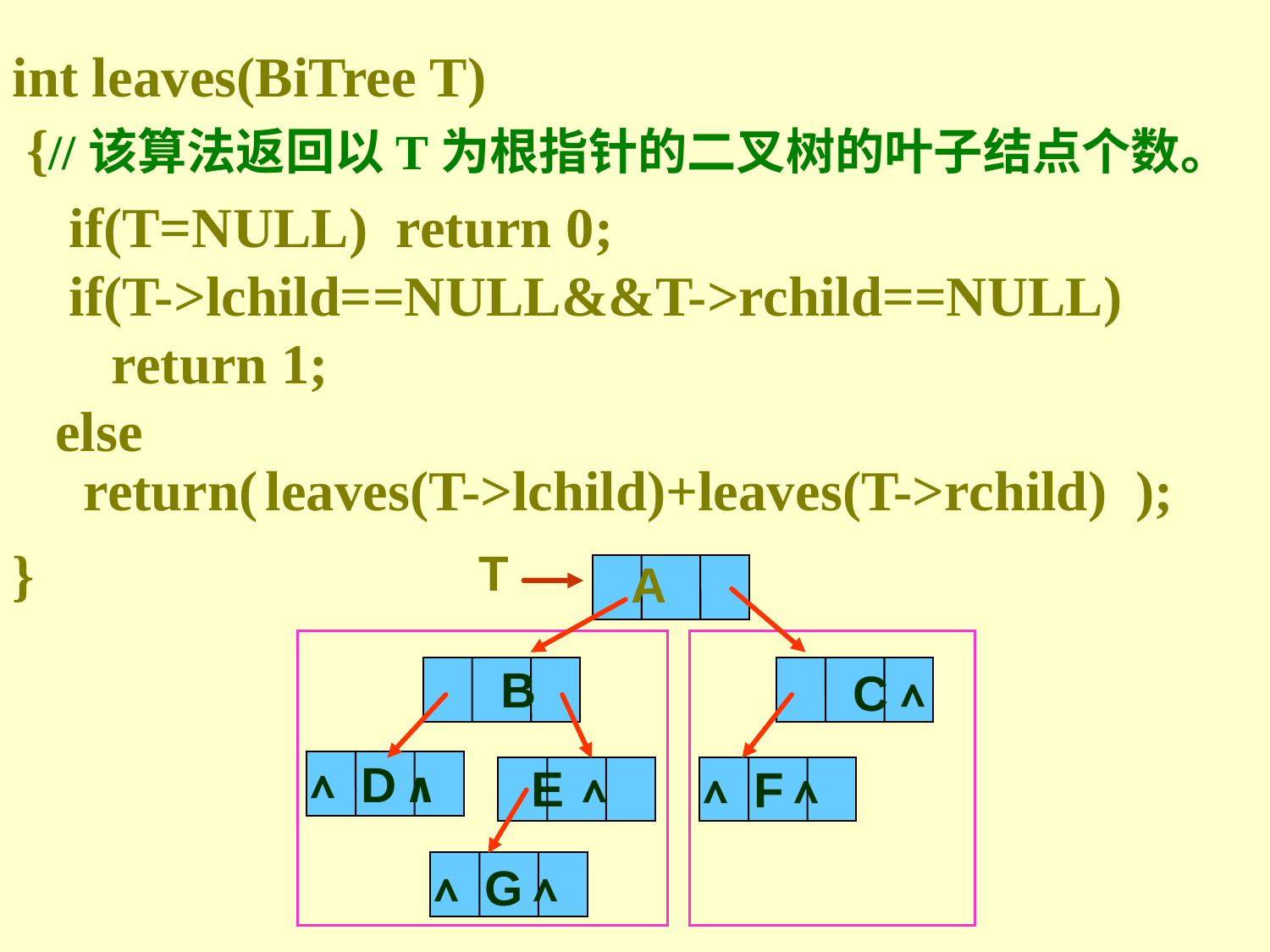

int leaves(BiTree T)
 {//该算法返回以T为根指针的二叉树的叶子结点个数。

}
    if(T=NULL)  return 0;
    if(T->lchild==NULL&&T->rchild==NULL)
       return 1;
   else
     return(                                                              );
  leaves(T->lchild)+leaves(T->rchild)
T
   A

    B
    C  ∧

∧  D ∧
   E   ∧

∧  F ∧

∧  G  ∧